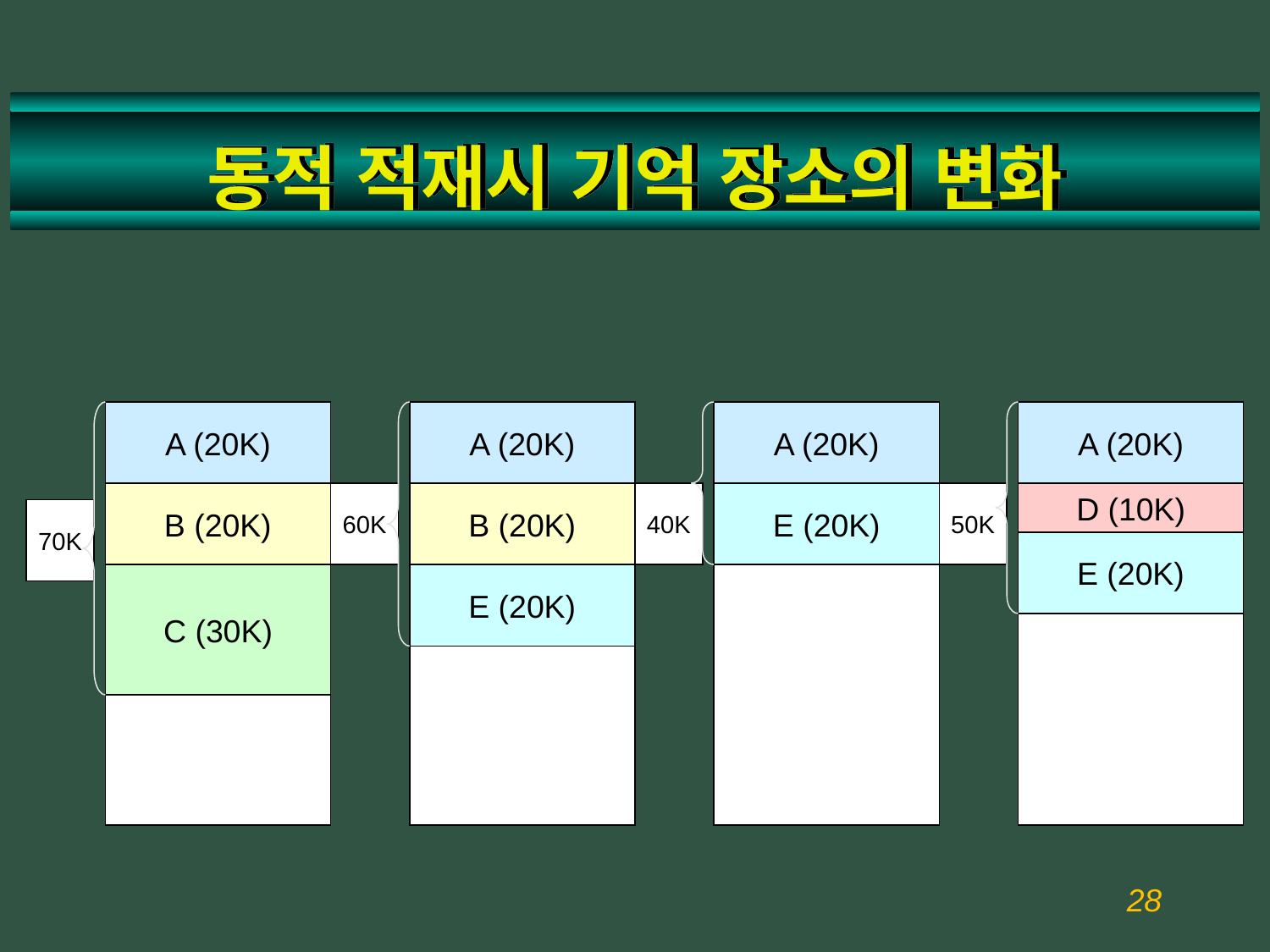

# 동적 적재시 기억 장소의 변화

A (20K)

A (20K)

A (20K)

A (20K)
B (20K)
60K
B (20K)
40K
E (20K)
50K
D (10K)
70K
E (20K)
C (30K)
E (20K)

28